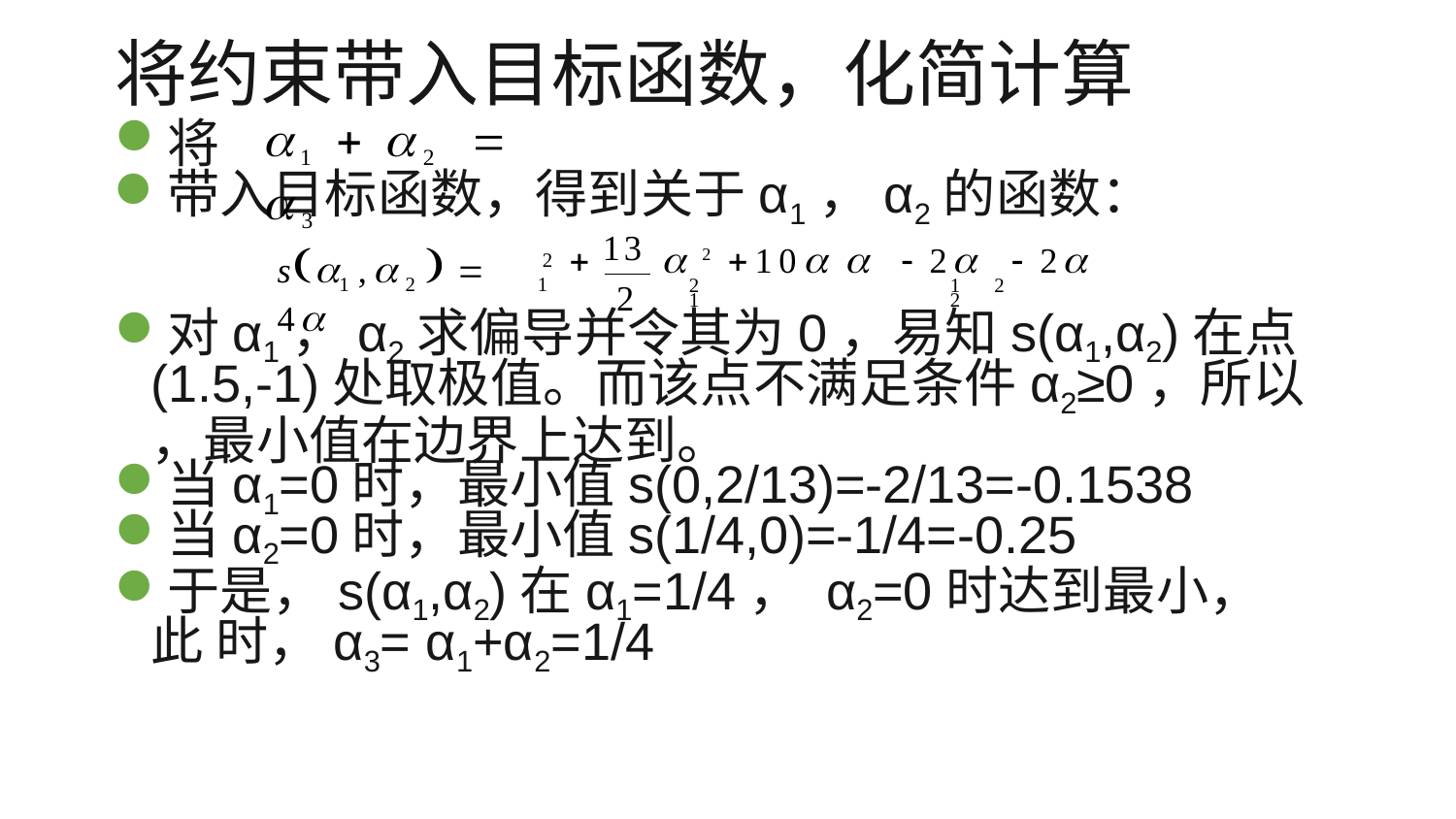

# 将约束带入目标函数，化简计算
α1 + α2 = α3
将
带入目标函数，得到关于α1，α2的函数：
13
s(α ,α	) = 4α
+	α 2 +10α α	− 2α	− 2α
2	1	2	1	2
2
1	2	1
2

对α1，α2求偏导并令其为0，易知s(α1,α2)在点
(1.5,-1)处取极值。而该点不满足条件α2≥0，所以
，最小值在边界上达到。
当α1=0时，最小值s(0,2/13)=-2/13=-0.1538
当α2=0时，最小值s(1/4,0)=-1/4=-0.25
于是，s(α1,α2)在α1=1/4， α2=0时达到最小，此 时，α3= α1+α2=1/4